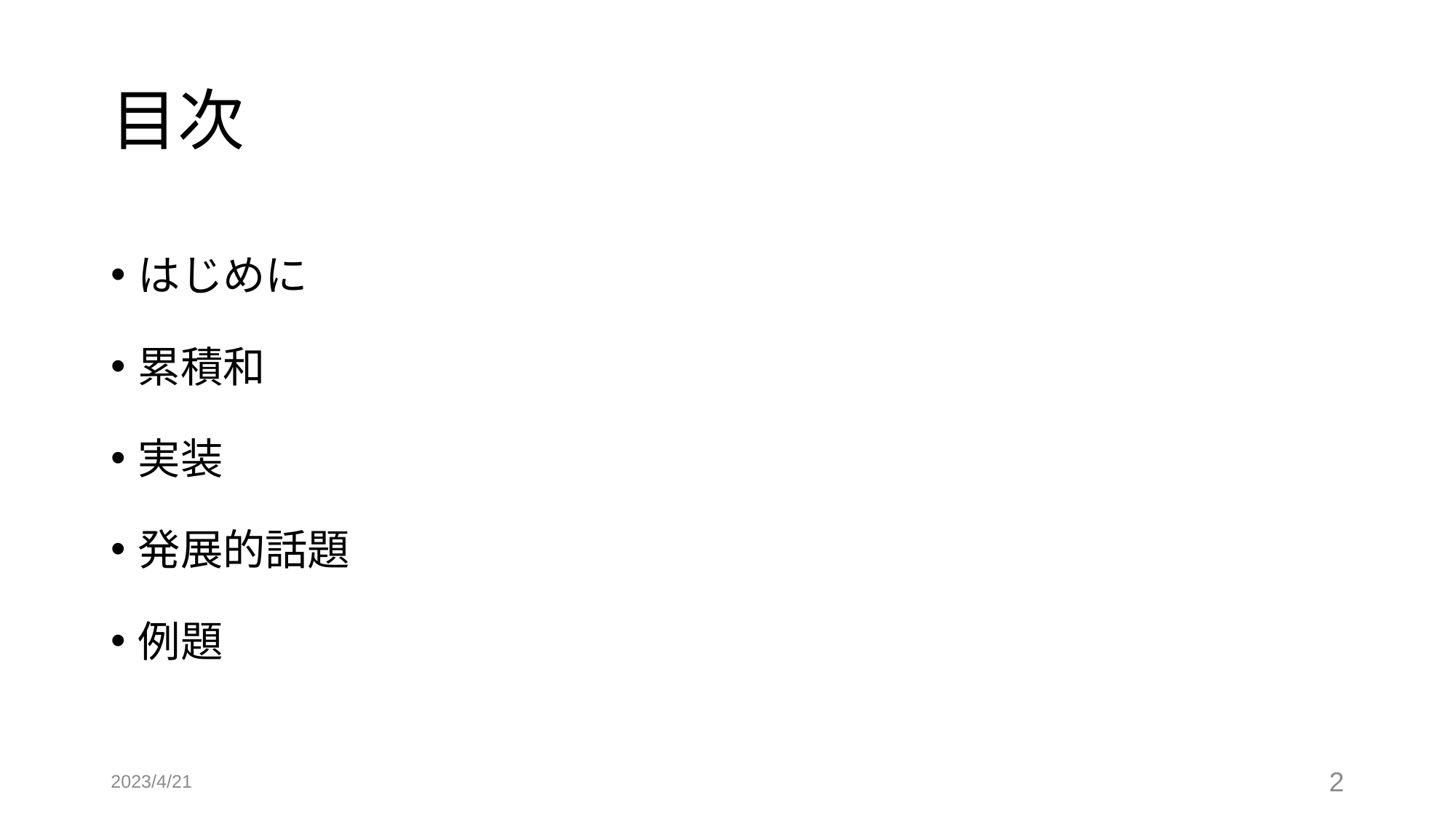

# 目次
はじめに
累積和
実装
発展的話題
例題
2023/4/21
2